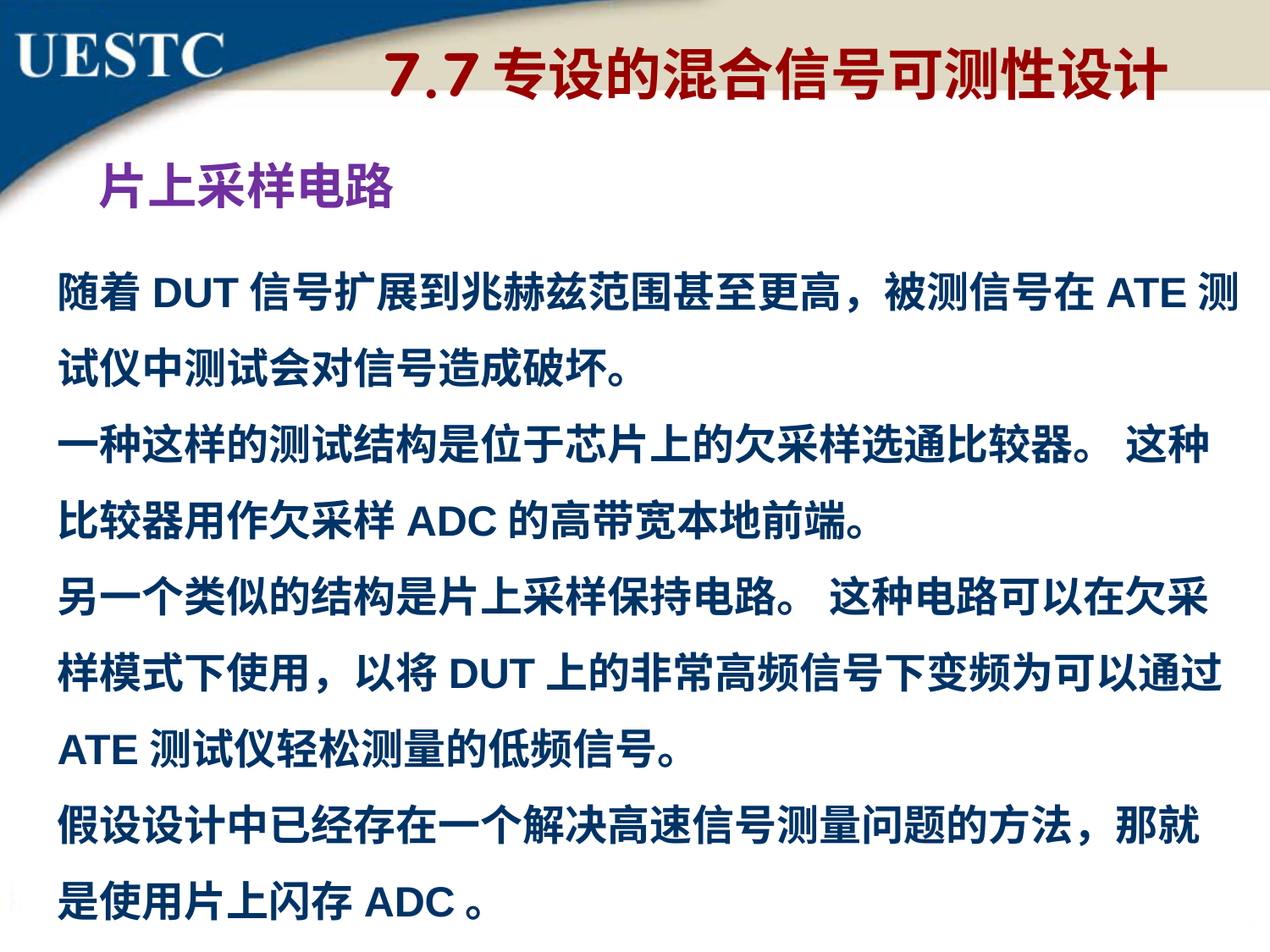

7.7专设的混合信号可测性设计
片上采样电路
随着DUT信号扩展到兆赫兹范围甚至更高，被测信号在ATE测试仪中测试会对信号造成破坏。
一种这样的测试结构是位于芯片上的欠采样选通比较器。 这种比较器用作欠采样ADC的高带宽本地前端。
另一个类似的结构是片上采样保持电路。 这种电路可以在欠采样模式下使用，以将DUT上的非常高频信号下变频为可以通过ATE测试仪轻松测量的低频信号。
假设设计中已经存在一个解决高速信号测量问题的方法，那就是使用片上闪存ADC。